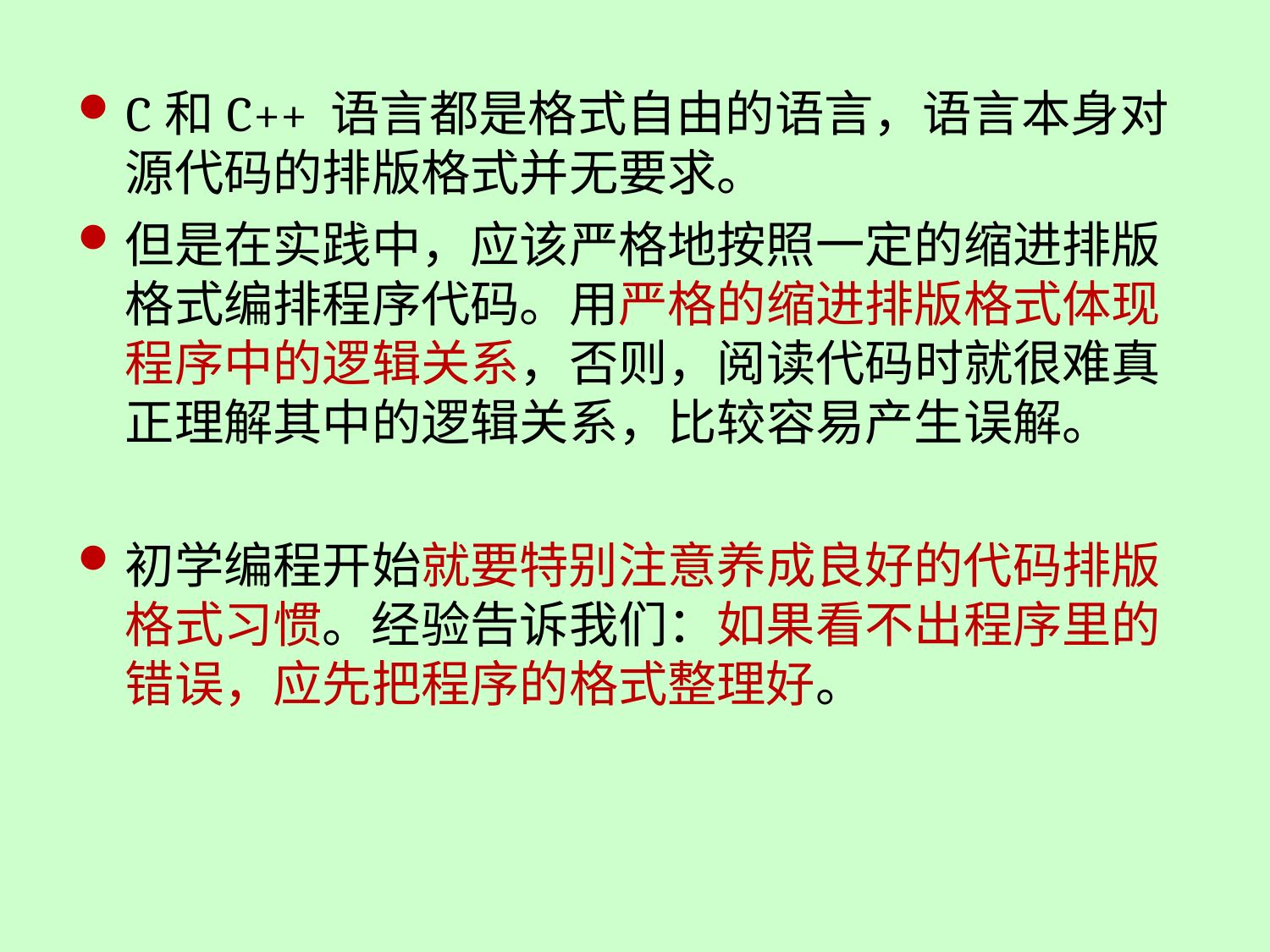

C和C++ 语言都是格式自由的语言，语言本身对源代码的排版格式并无要求。
但是在实践中，应该严格地按照一定的缩进排版格式编排程序代码。用严格的缩进排版格式体现程序中的逻辑关系，否则，阅读代码时就很难真正理解其中的逻辑关系，比较容易产生误解。

初学编程开始就要特别注意养成良好的代码排版格式习惯。经验告诉我们：如果看不出程序里的错误，应先把程序的格式整理好。
87